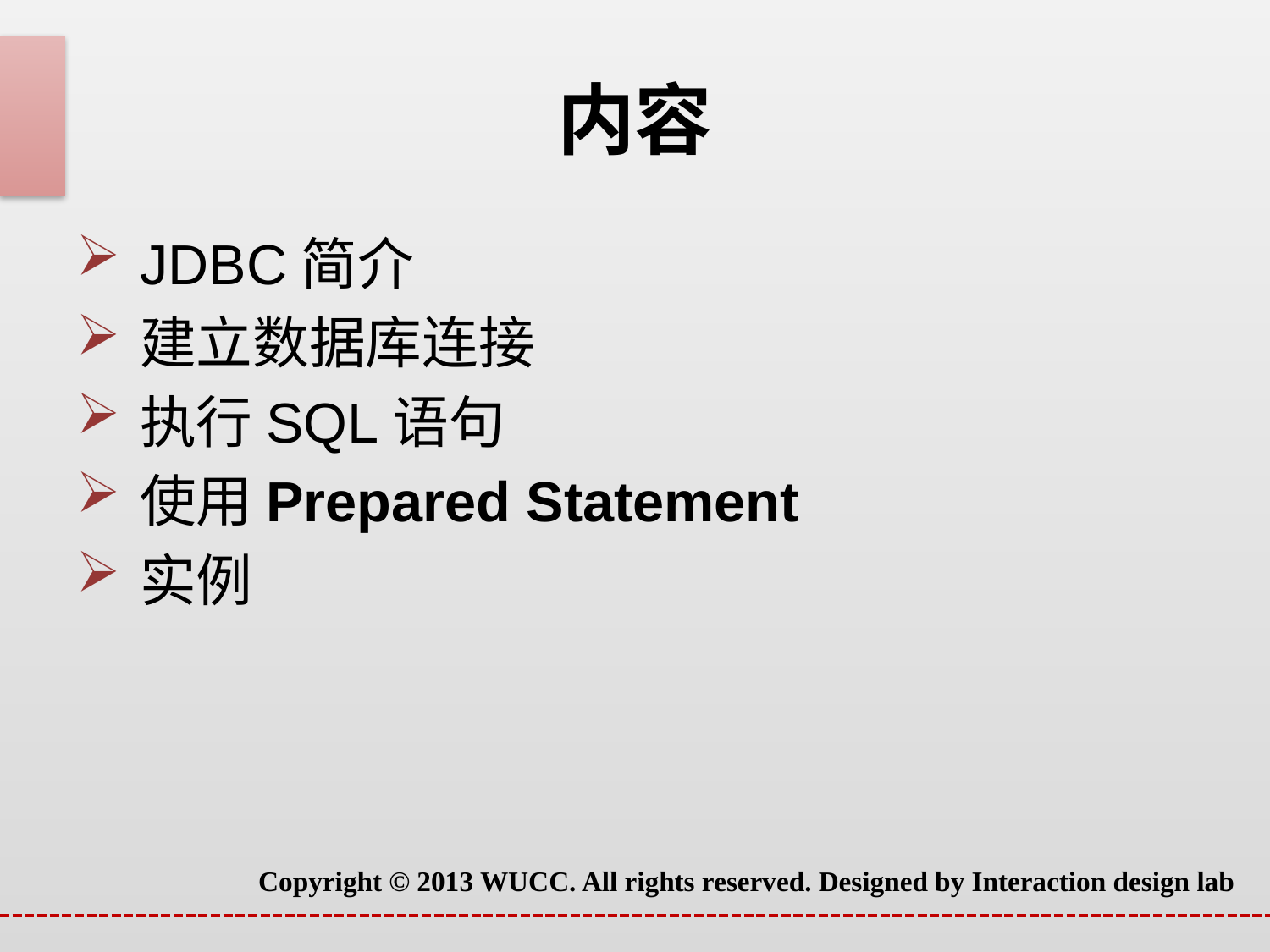

# 内容
JDBC简介
建立数据库连接
执行SQL语句
使用Prepared Statement
实例